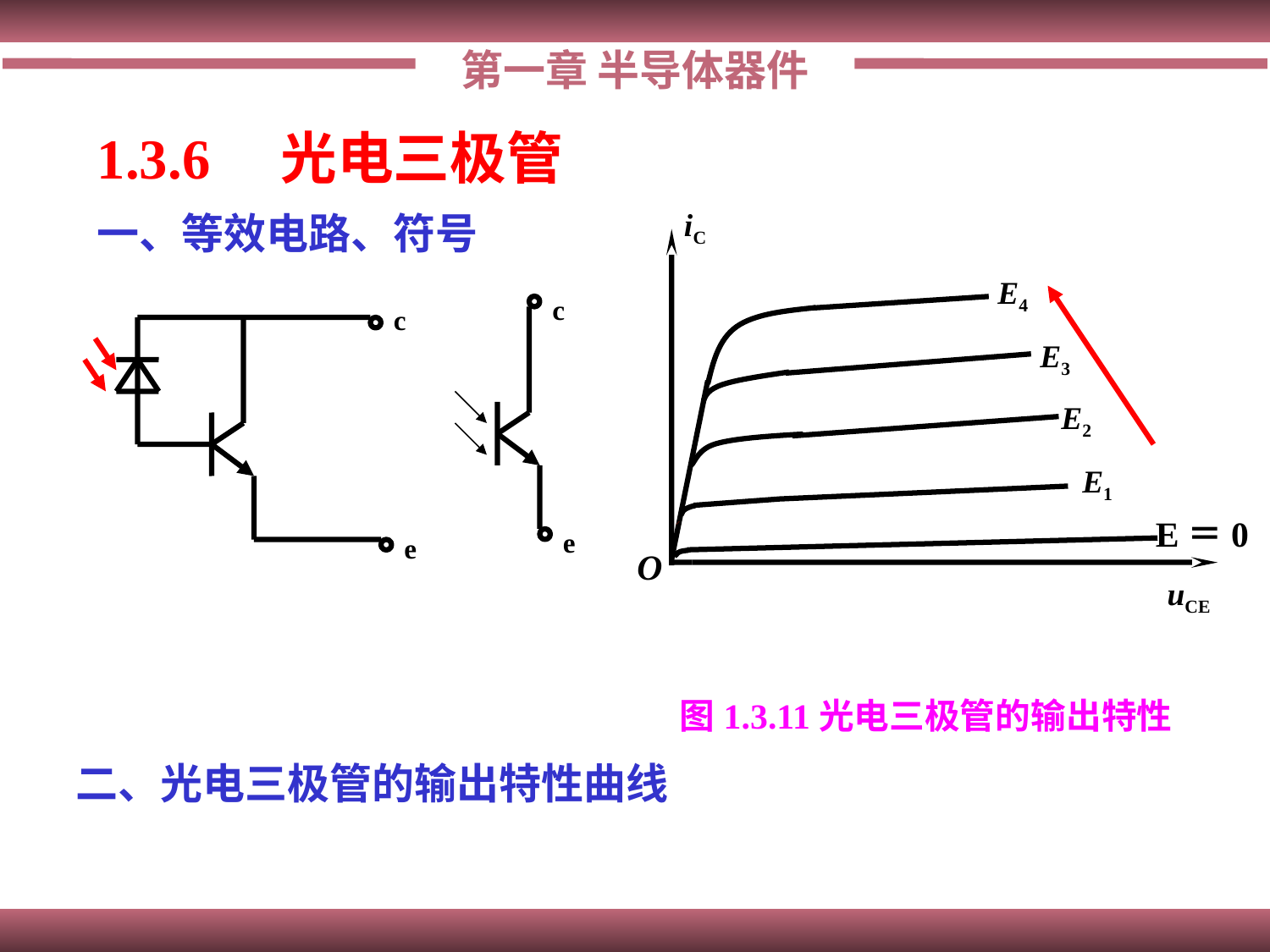

第一章 半导体器件

1.3.6　光电三极管
一、等效电路、符号
iC

O

uCE

图1.3.11光电三极管的输出特性
E4

E3
E2
E1
E＝0
c

e
c

e

二、光电三极管的输出特性曲线